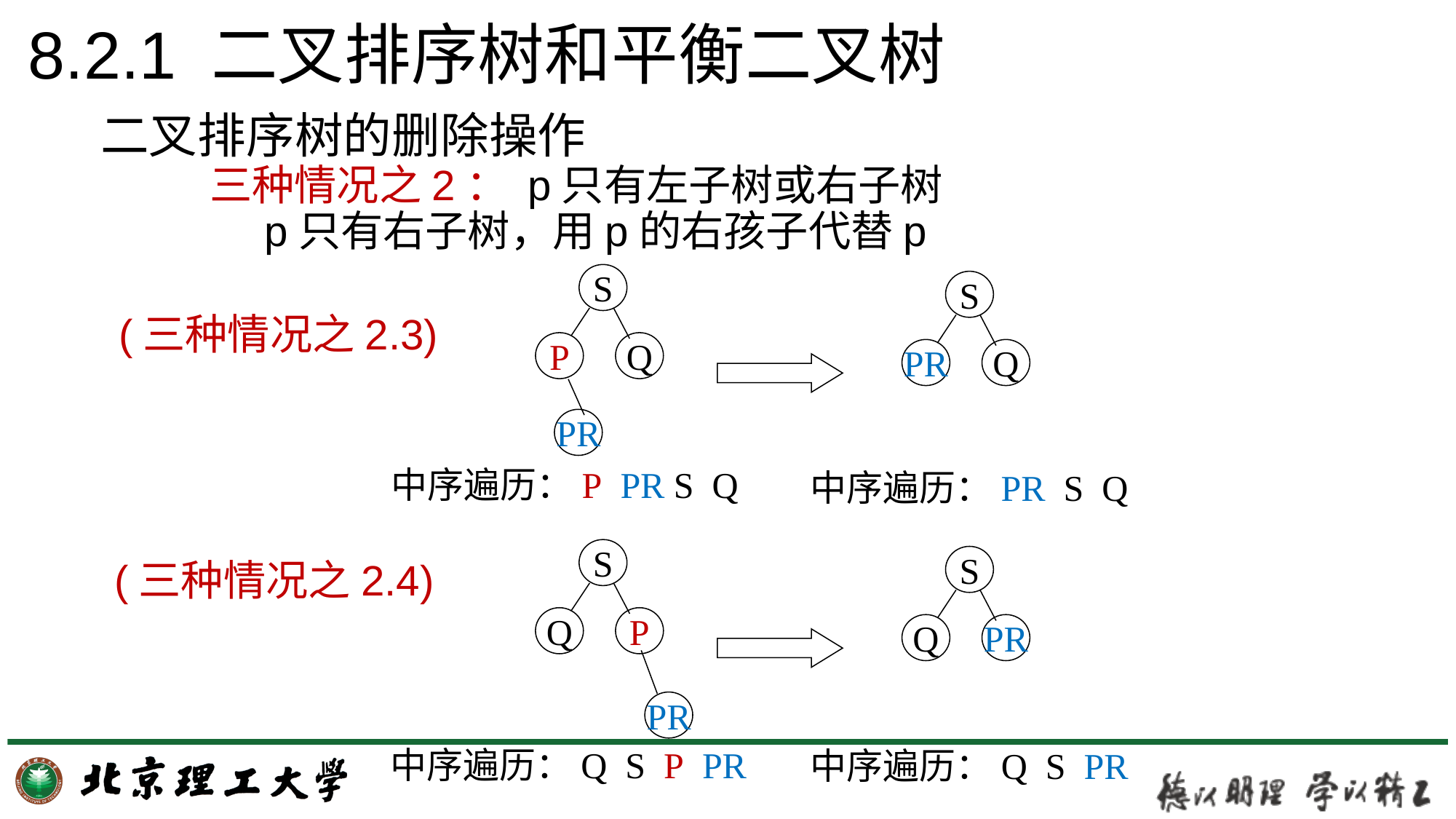

# 8.2.1 二叉排序树和平衡二叉树
二叉排序树的删除操作
三种情况之2： p只有左子树或右子树
p只有右子树，用p的右孩子代替p
S

P
Q

PR
S

PR
Q
(三种情况之2.3)

中序遍历：P  PR S  Q
中序遍历：PR  S  Q
S

Q
P

PR
S

Q
PR
(三种情况之2.4)

中序遍历：Q  S  P  PR
中序遍历：Q  S  PR